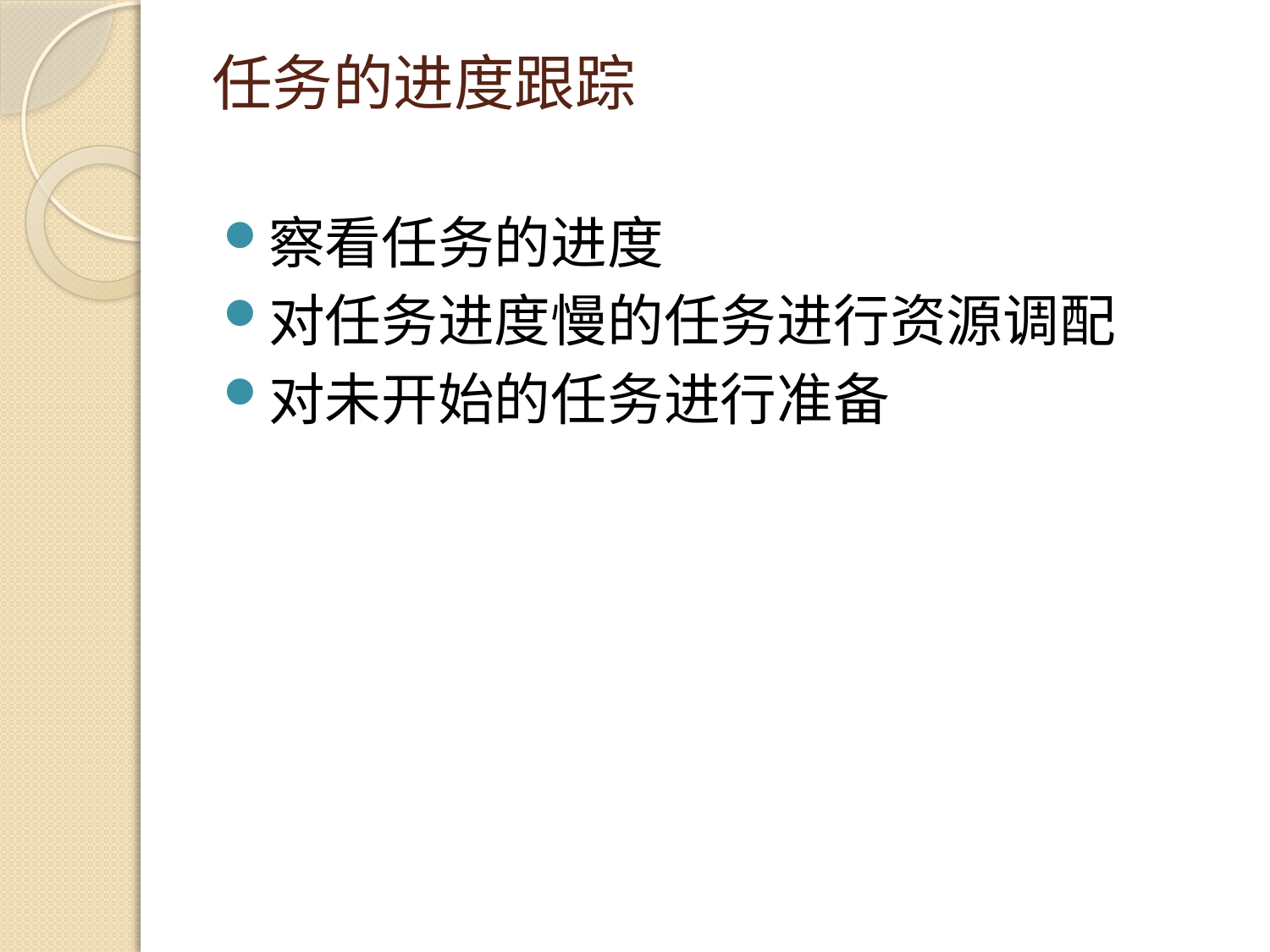

# 任务的进度跟踪
察看任务的进度
对任务进度慢的任务进行资源调配
对未开始的任务进行准备